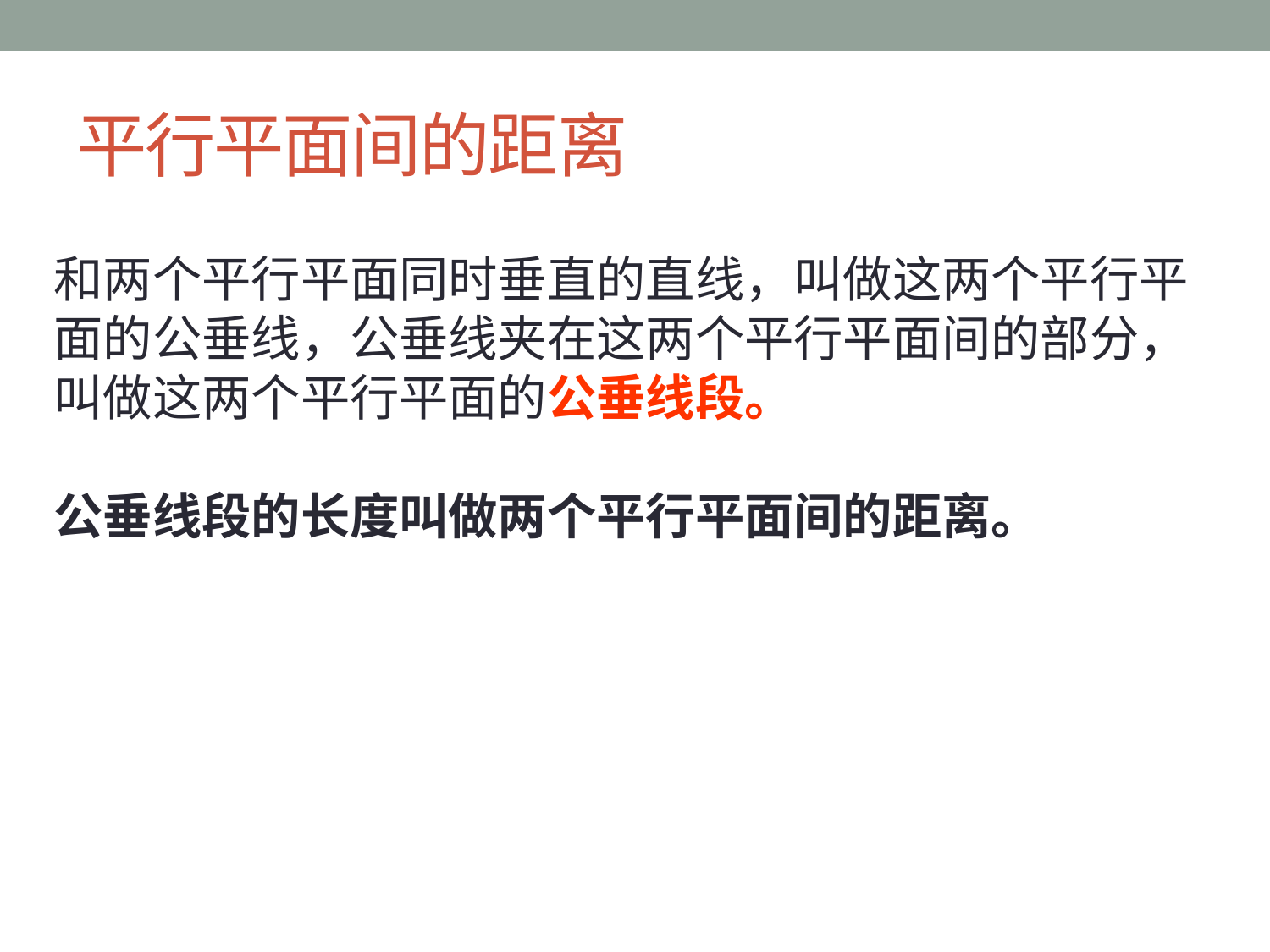

# 平行平面间的距离
和两个平行平面同时垂直的直线，叫做这两个平行平面的公垂线，公垂线夹在这两个平行平面间的部分，叫做这两个平行平面的公垂线段。

公垂线段的长度叫做两个平行平面间的距离。